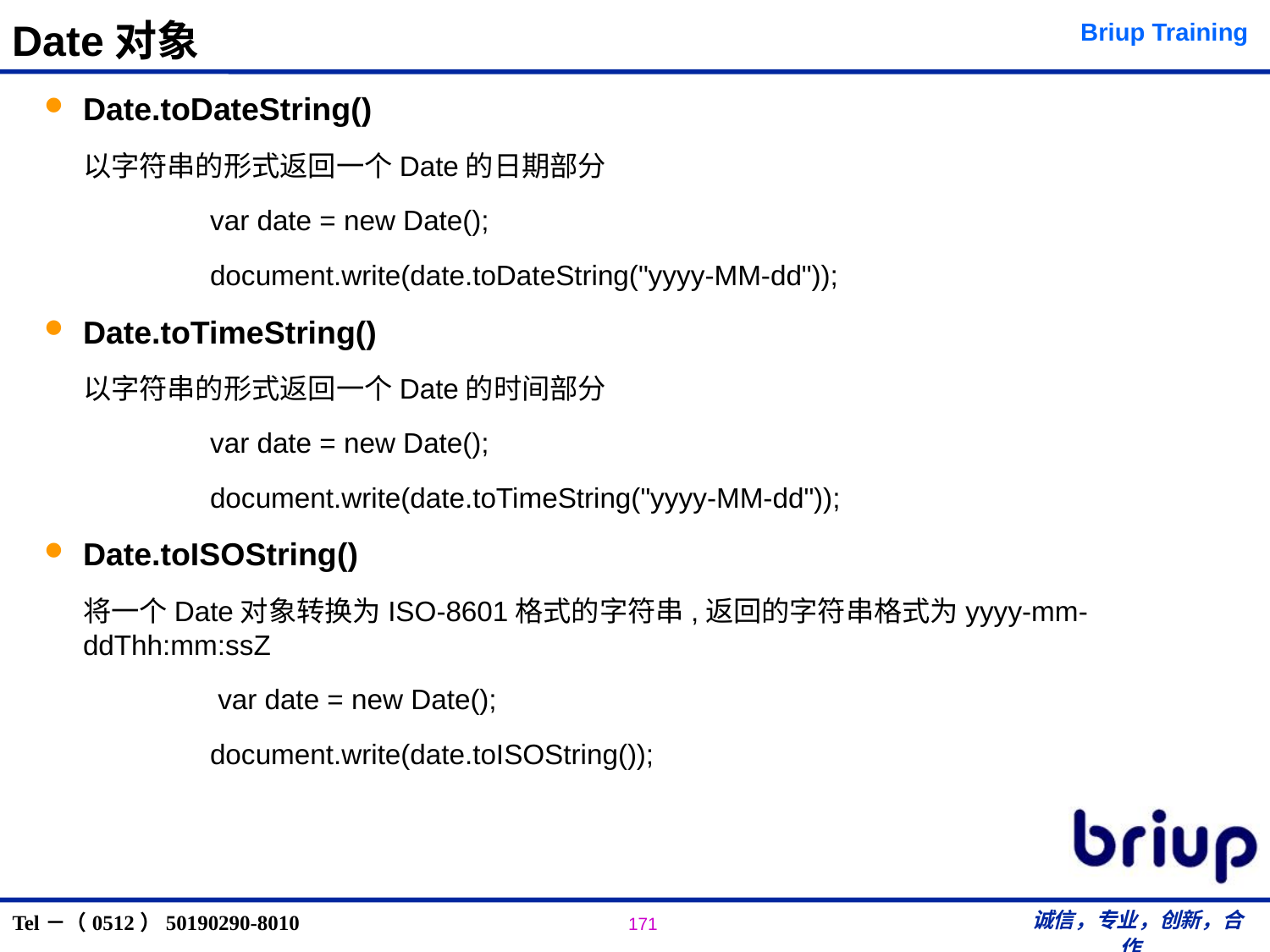

# Date对象

Date.toDateString()
	以字符串的形式返回一个Date的日期部分
		var date = new Date();
        	document.write(date.toDateString("yyyy-MM-dd"));
Date.toTimeString()
	以字符串的形式返回一个Date的时间部分
        	var date = new Date();
        	document.write(date.toTimeString("yyyy-MM-dd"));
Date.toISOString()
	将一个Date对象转换为ISO-8601格式的字符串,返回的字符串格式为yyyy-mm-ddThh:mm:ssZ
		 var date = new Date();
      	document.write(date.toISOString());